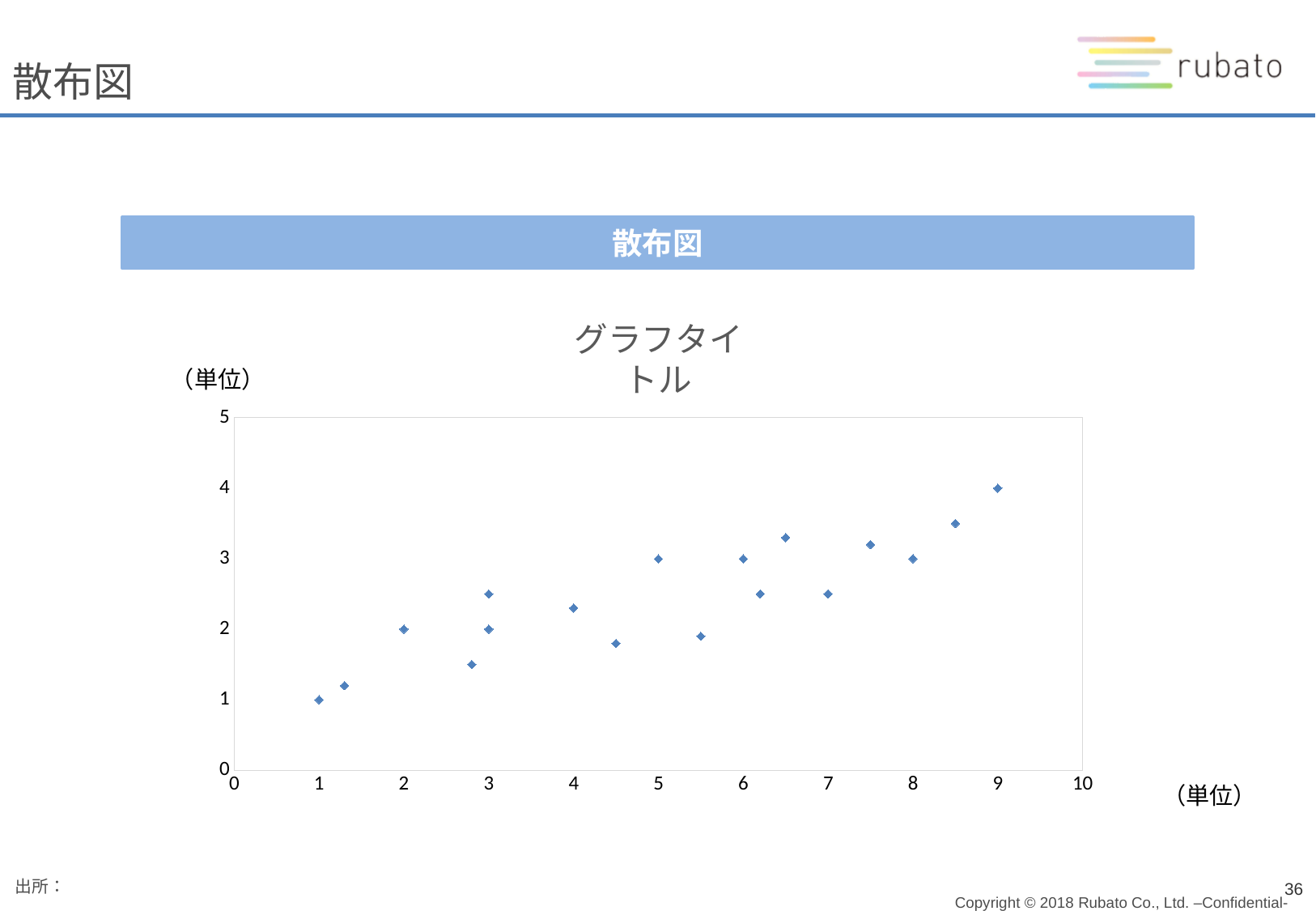

# 散布図

散布図

### Chart

| Category | 売上高 |
|---|---|
グラフタイトル
（単位）
（単位）
出所：
36